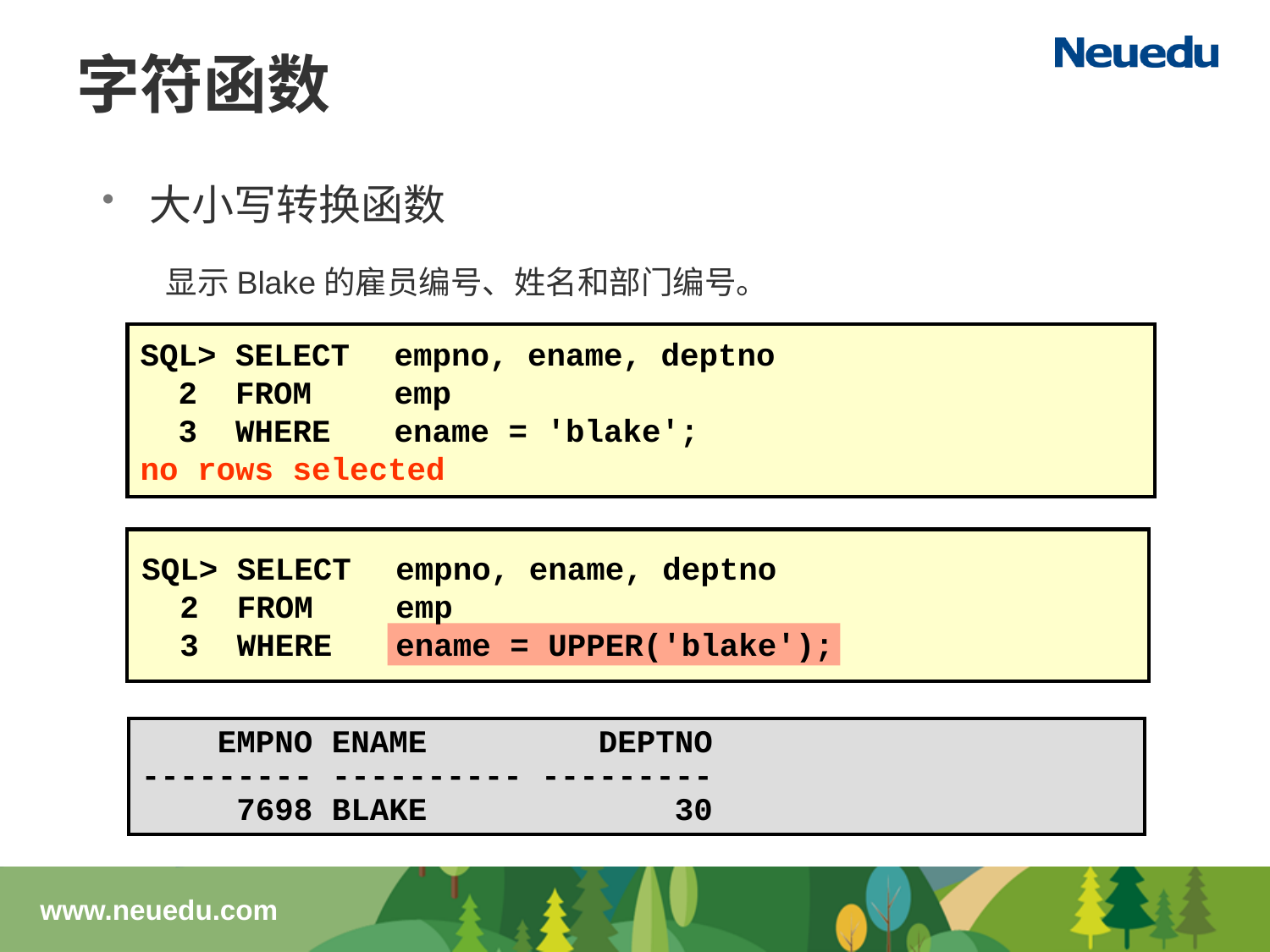

字符函数
大小写转换函数
显示Blake的雇员编号、姓名和部门编号。
SQL> SELECT	empno, ename, deptno
  2  FROM	emp
  3  WHERE	ename = 'blake';
no rows selected
SQL> SELECT	empno, ename, deptno
  2  FROM	emp
  3  WHERE 	ename = UPPER('blake');

    EMPNO ENAME         DEPTNO
--------- ---------- ---------
     7698 BLAKE             30